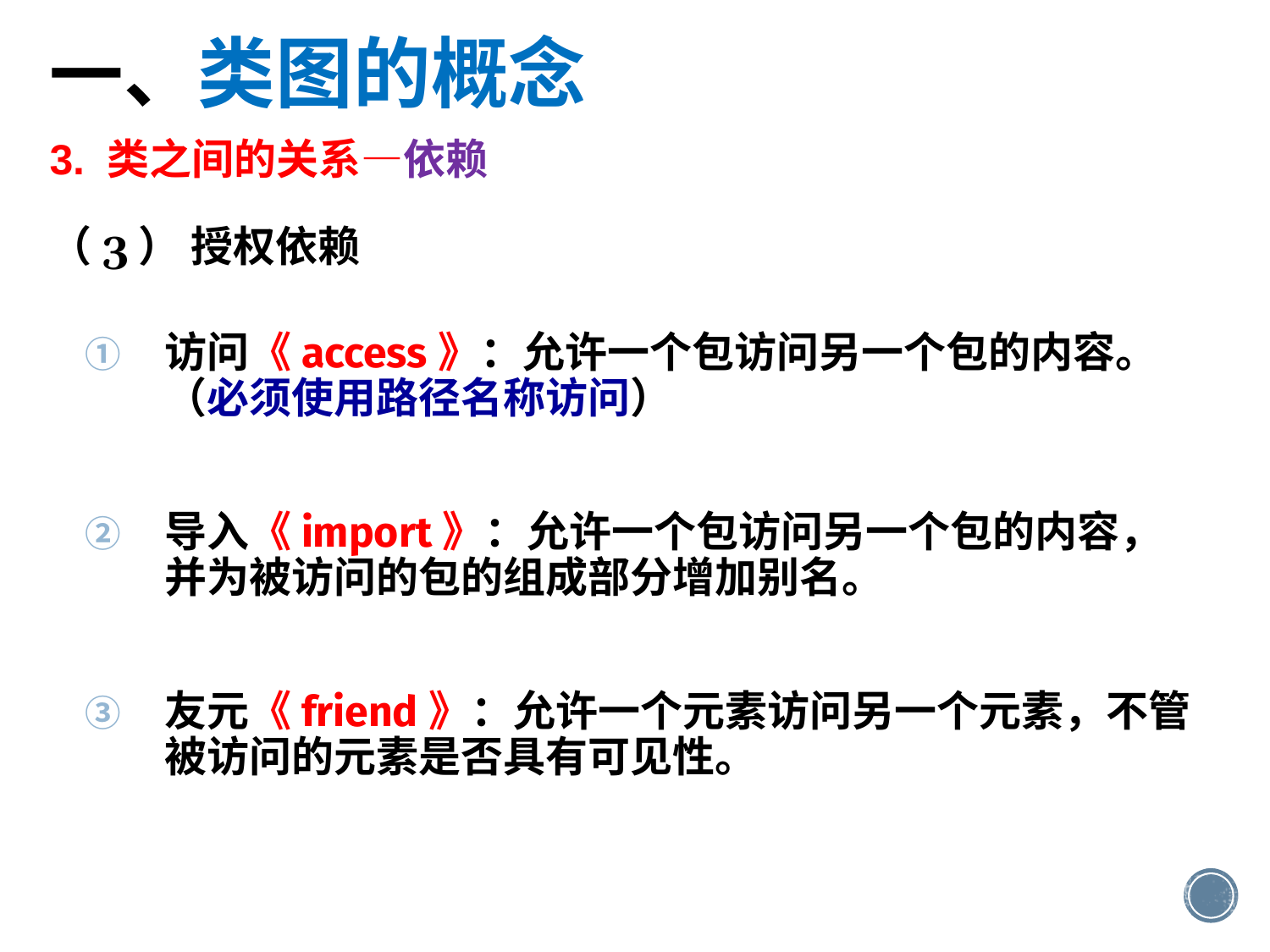

一、类图的概念
3. 类之间的关系—依赖
（3） 授权依赖
访问《access》：允许一个包访问另一个包的内容。（必须使用路径名称访问）

导入《import》：允许一个包访问另一个包的内容，并为被访问的包的组成部分增加别名。

友元《friend》：允许一个元素访问另一个元素，不管被访问的元素是否具有可见性。